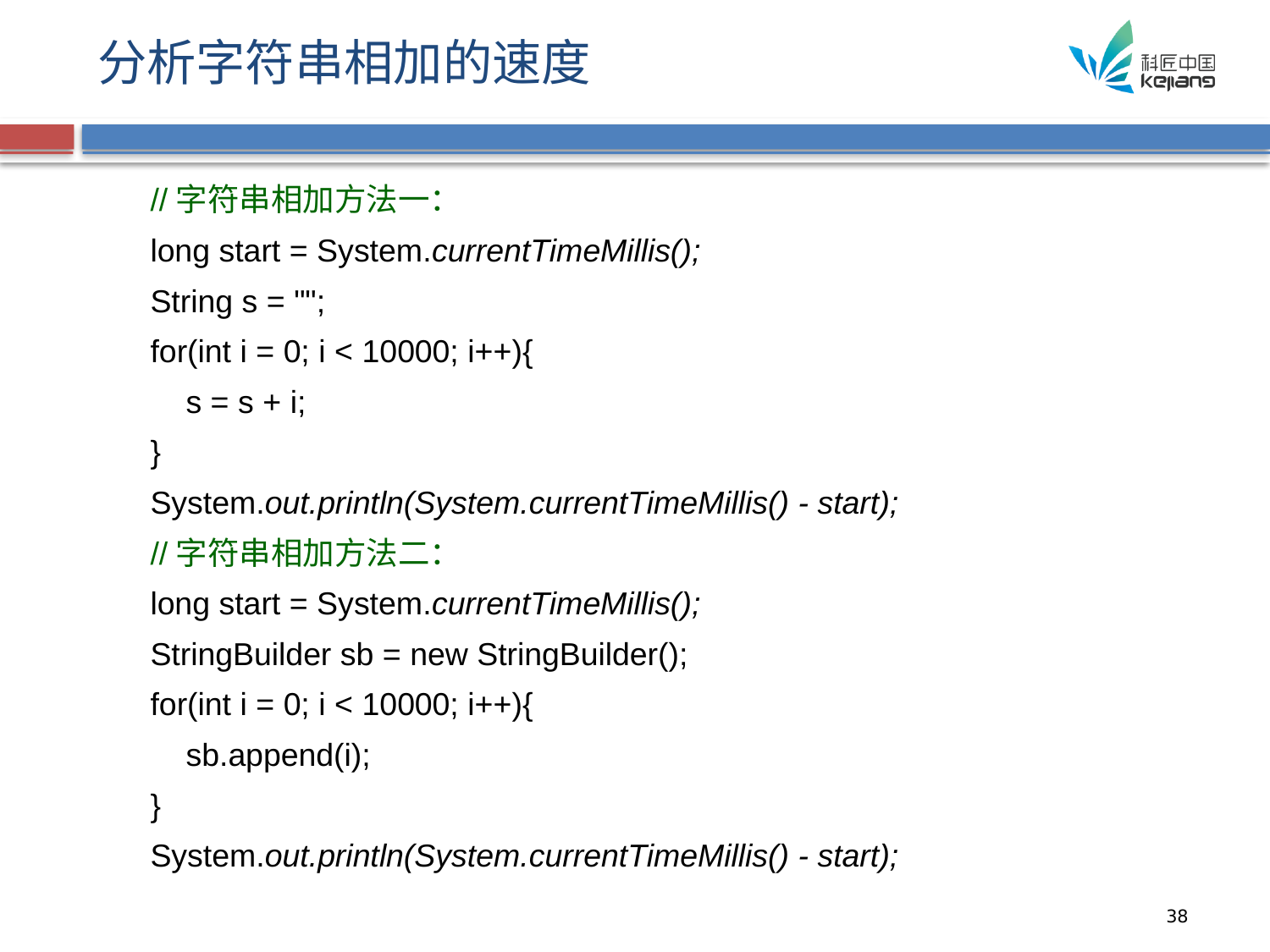

# 分析字符串相加的速度
//字符串相加方法一：
long start = System.currentTimeMillis();
String s = "";
for(int i = 0; i < 10000; i++){
    s = s + i;
}
System.out.println(System.currentTimeMillis() - start);
//字符串相加方法二：
long start = System.currentTimeMillis();
StringBuilder sb = new StringBuilder();
for(int i = 0; i < 10000; i++){
    sb.append(i);
}
System.out.println(System.currentTimeMillis() - start);
38